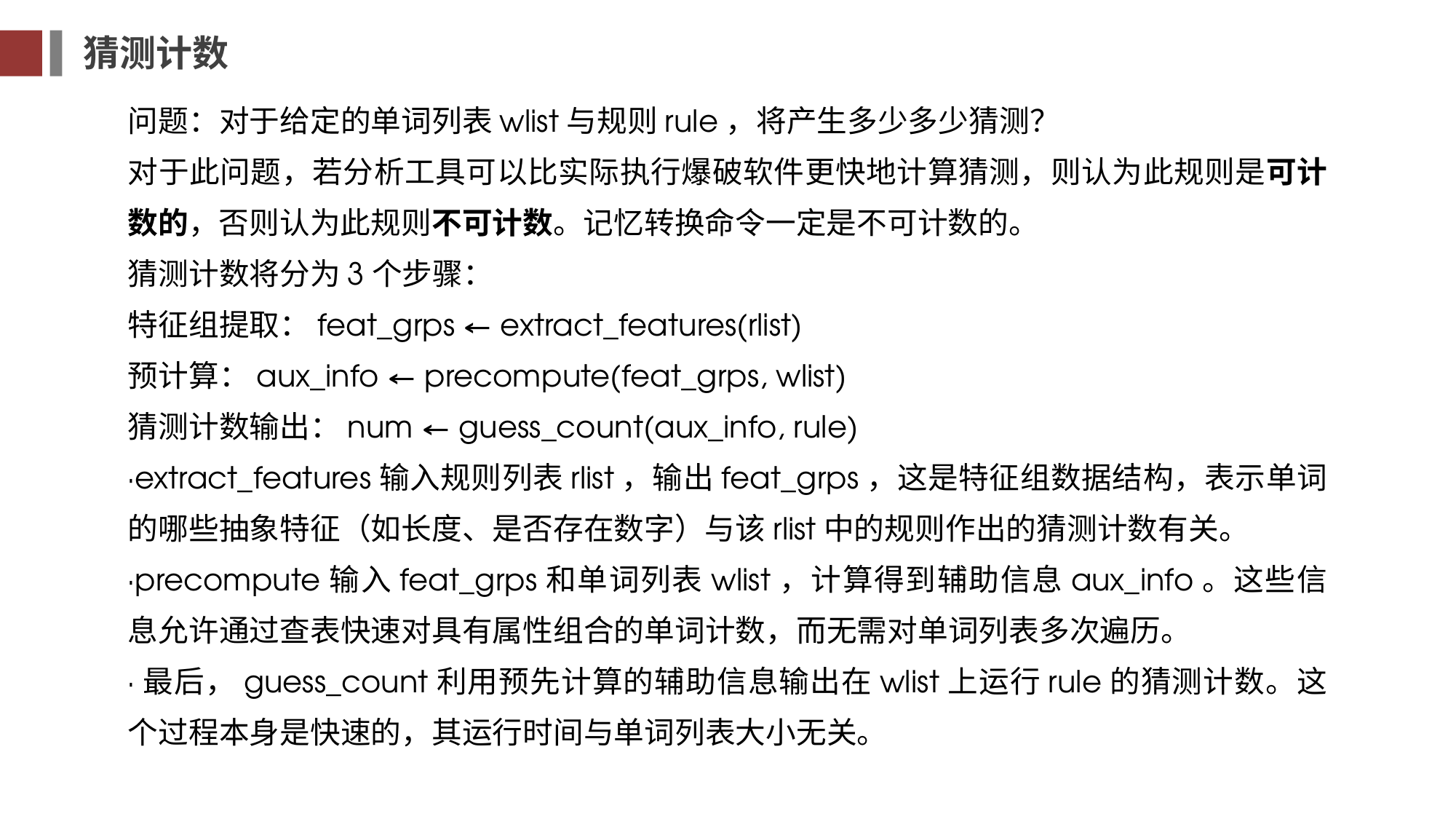

猜测计数

问题：对于给定的单词列表wlist与规则rule，将产生多少多少猜测？
对于此问题，若分析工具可以比实际执行爆破软件更快地计算猜测，则认为此规则是可计数的，否则认为此规则不可计数。记忆转换命令一定是不可计数的。
猜测计数将分为3个步骤：
特征组提取：feat_grps ← extract_features(rlist)
预计算：aux_info ← precompute(feat_grps, wlist)
猜测计数输出：num ← guess_count(aux_info, rule)
·extract_features输入规则列表rlist，输出feat_grps，这是特征组数据结构，表示单词的哪些抽象特征（如长度、是否存在数字）与该rlist中的规则作出的猜测计数有关。
·precompute输入feat_grps和单词列表wlist，计算得到辅助信息aux_info。这些信息允许通过查表快速对具有属性组合的单词计数，而无需对单词列表多次遍历。
·最后，guess_count利用预先计算的辅助信息输出在wlist上运行rule的猜测计数。这个过程本身是快速的，其运行时间与单词列表大小无关。